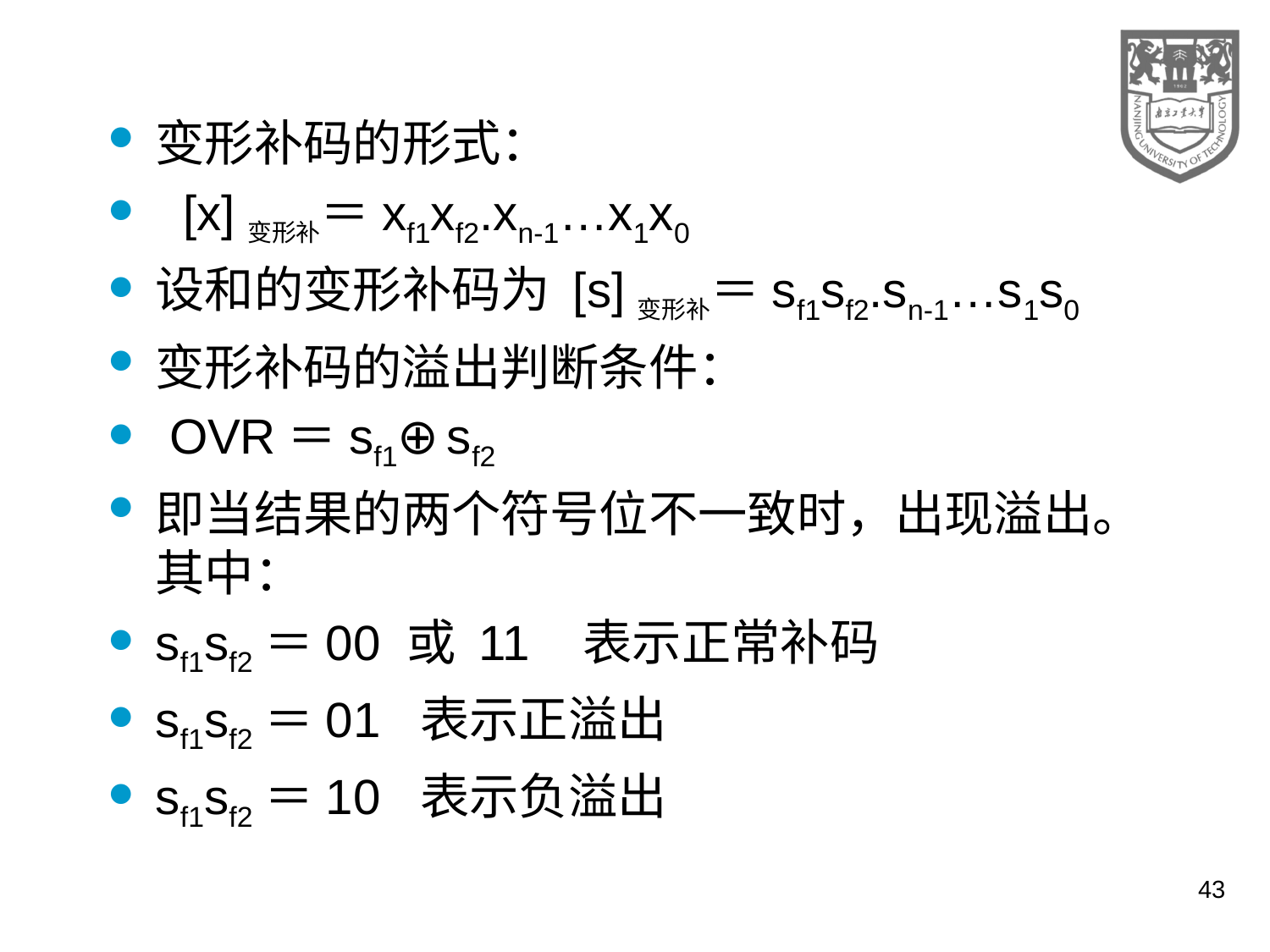

变形补码的形式：
  [x]变形补＝xf1xf2.xn-1…x1x0
设和的变形补码为 [s]变形补＝sf1sf2.sn-1…s1s0
变形补码的溢出判断条件：
 OVR＝sf1⊕sf2
即当结果的两个符号位不一致时，出现溢出。其中：
sf1sf2＝00 或 11   表示正常补码
sf1sf2＝01  表示正溢出
sf1sf2＝10  表示负溢出
43